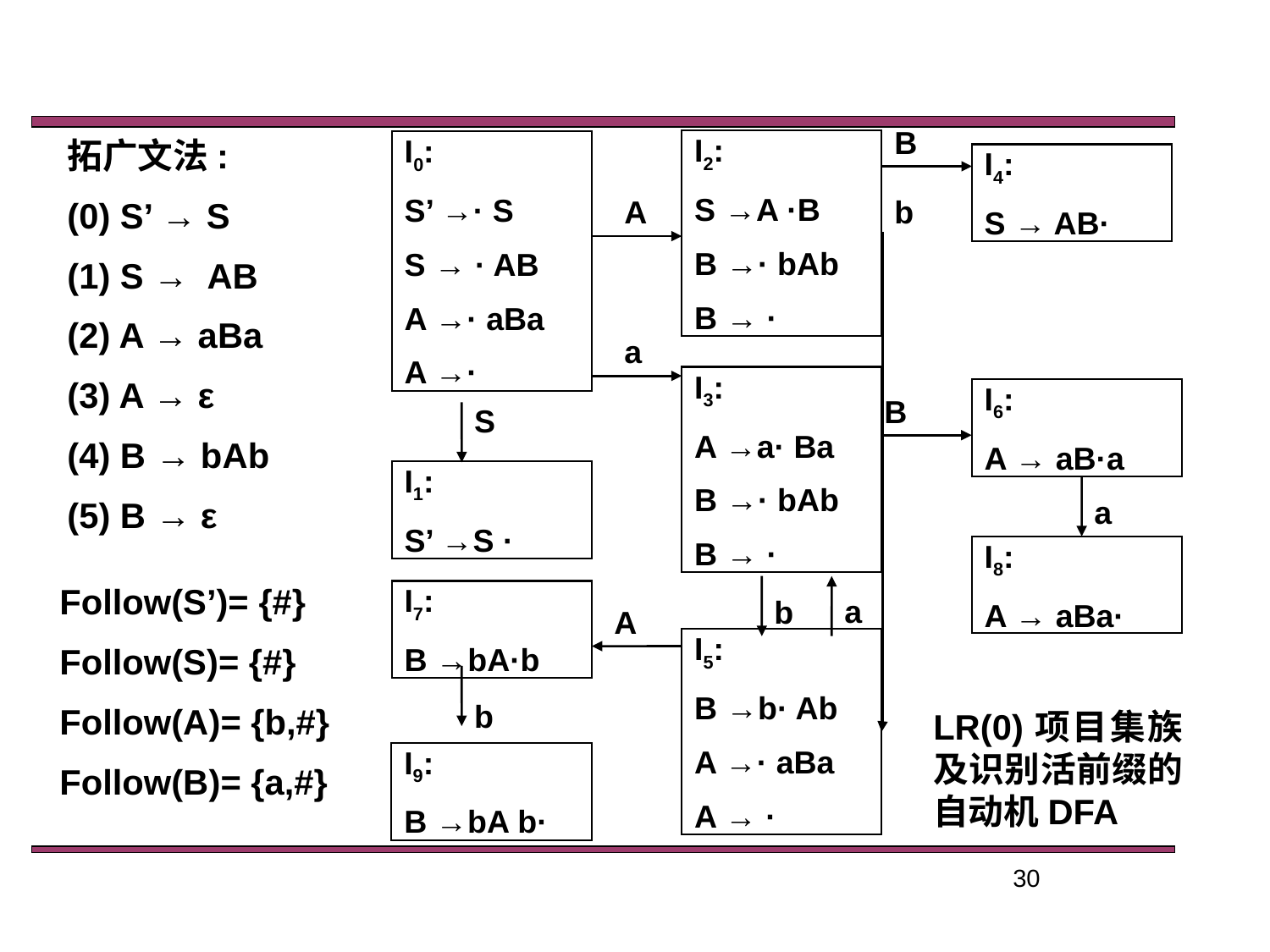

B
I2:
S →A ·B
B →· bAb
B → ·
I0:
S’ →· S
S → · AB
A →· aBa
A →·
拓广文法:
(0) S’ → S
(1) S →  AB
(2) A → aBa
(3) A → ε
(4) B → bAb
(5) B → ε
I4:
S → AB·

A
b

a
I3:
A →a· Ba
B →· bAb
B → ·

I6:
A → aB·a
B
S

I1:
S’ →S ·

a
I8:
A → aBa·

Follow(S’)= {#}
Follow(S)= {#}
Follow(A)= {b,#}
Follow(B)= {a,#}
I7:
B →bA·b
a
b
A
I5:
B →b· Ab
A →· aBa
A → ·

b
LR(0)项目集族及识别活前缀的自动机DFA
I9:
B →bA b·
30